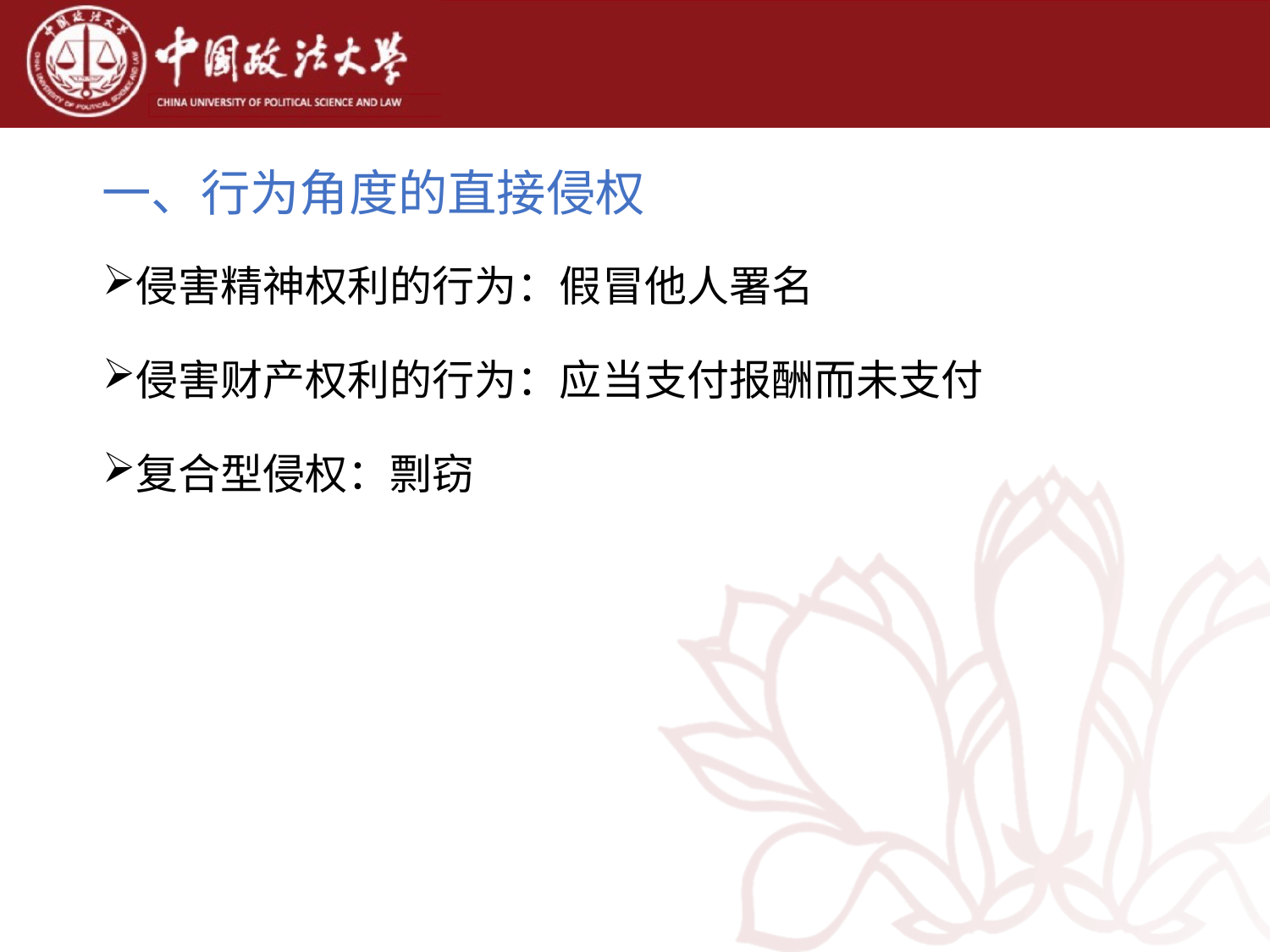

一、行为角度的直接侵权
侵害精神权利的行为：假冒他人署名
侵害财产权利的行为：应当支付报酬而未支付
复合型侵权：剽窃